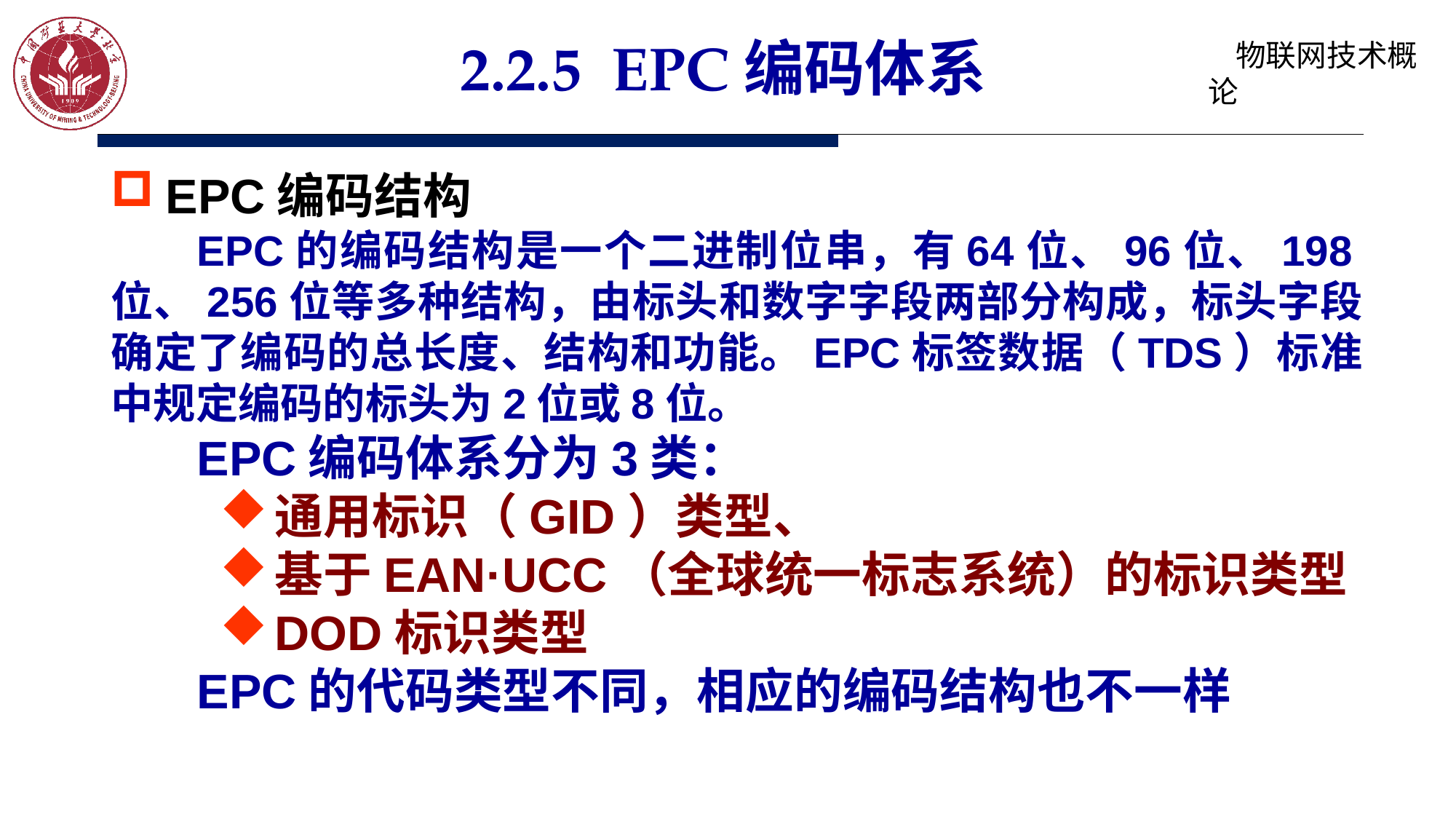

# 2.2.5  EPC编码体系
EPC编码结构
EPC的编码结构是一个二进制位串，有64位、96位、198位、256位等多种结构，由标头和数字字段两部分构成，标头字段确定了编码的总长度、结构和功能。EPC标签数据（TDS）标准中规定编码的标头为2位或8位。
EPC编码体系分为3类：
通用标识（GID）类型、
基于EAN·UCC（全球统一标志系统）的标识类型
DOD标识类型
EPC的代码类型不同，相应的编码结构也不一样